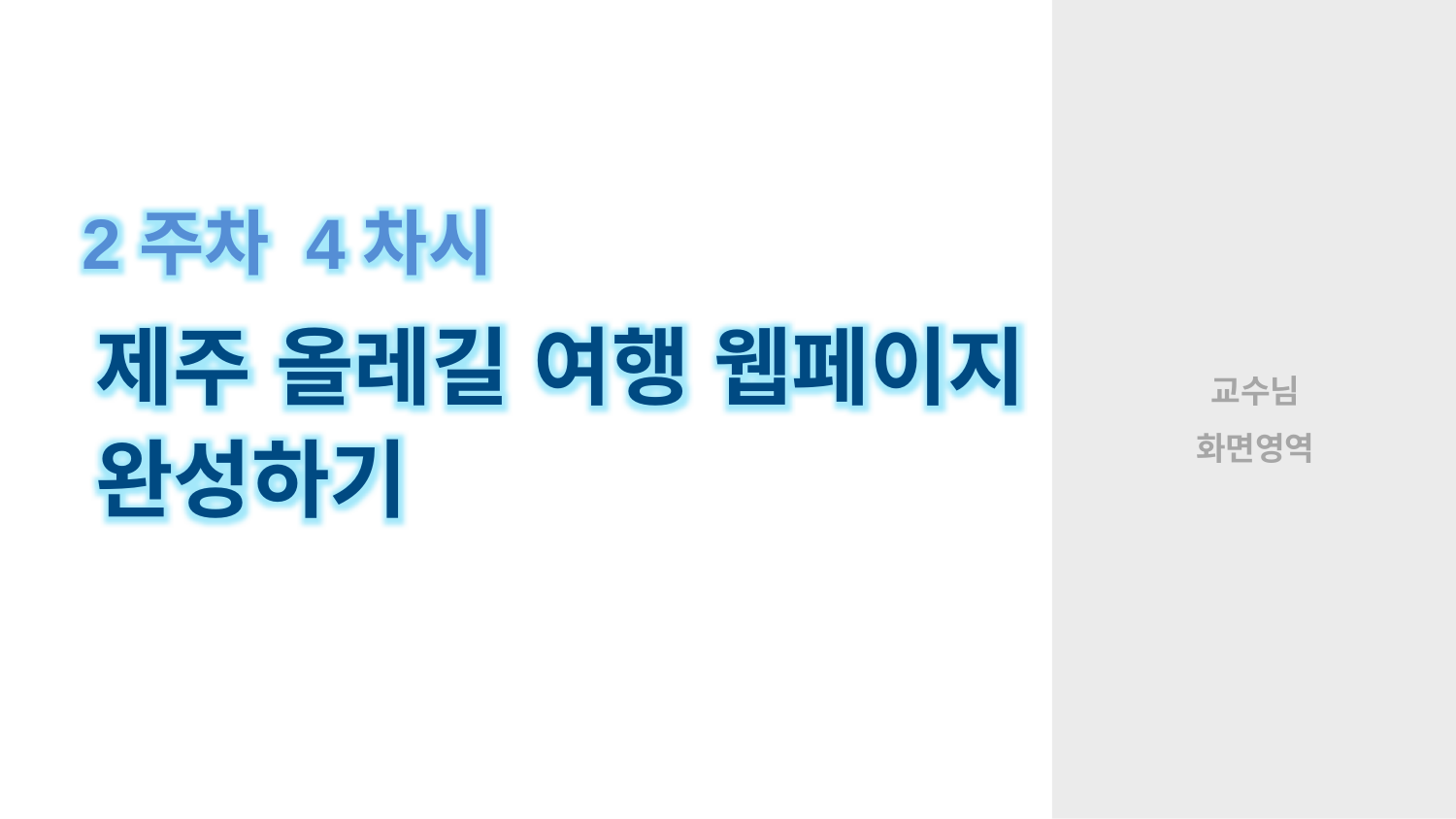

2주차 4차시
제주 올레길 여행 웹페이지
완성하기